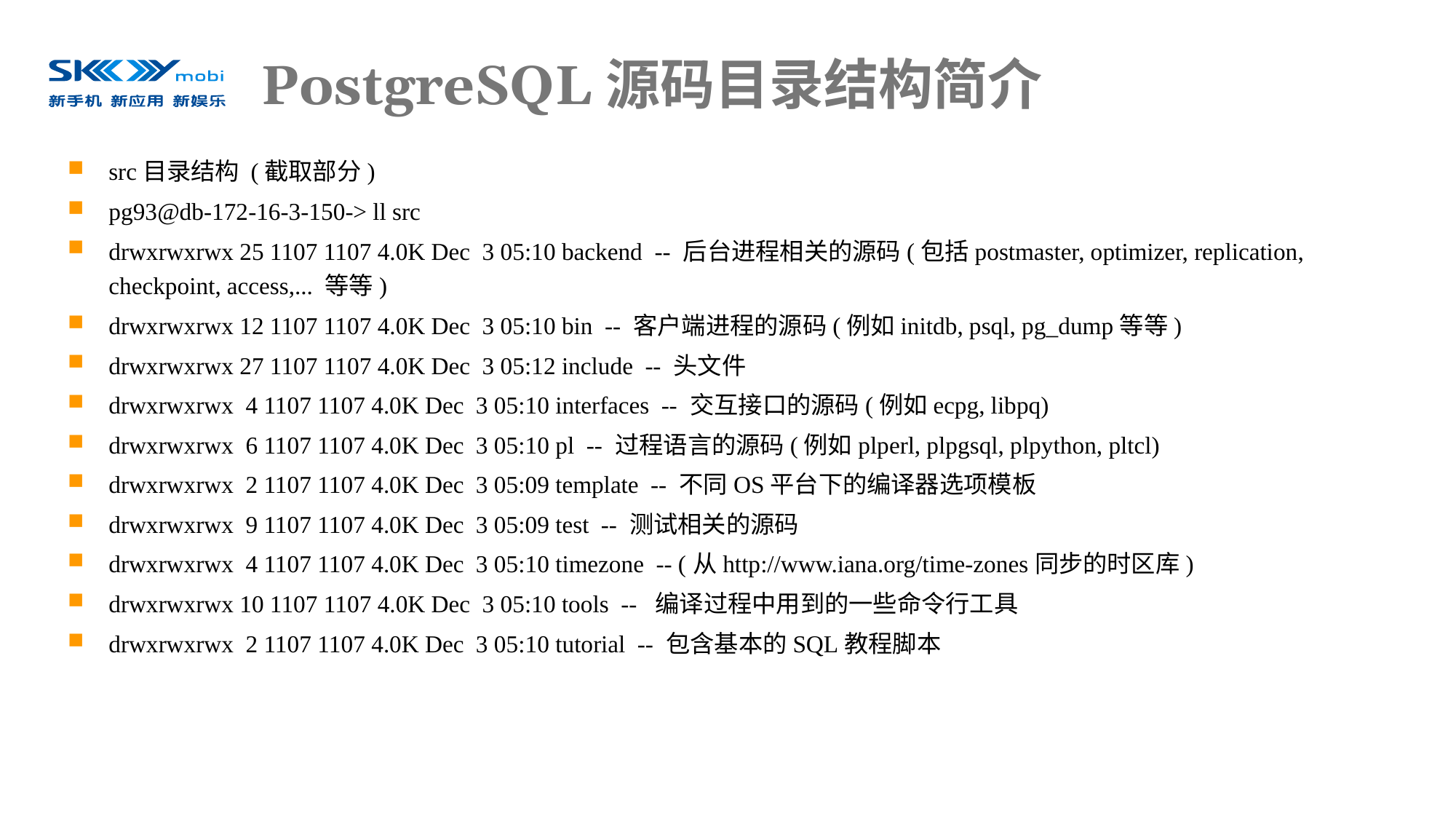

# PostgreSQL源码目录结构简介
src目录结构 (截取部分)
pg93@db-172-16-3-150-> ll src
drwxrwxrwx 25 1107 1107 4.0K Dec  3 05:10 backend  -- 后台进程相关的源码(包括postmaster, optimizer, replication, checkpoint, access,... 等等)
drwxrwxrwx 12 1107 1107 4.0K Dec  3 05:10 bin  -- 客户端进程的源码(例如initdb, psql, pg_dump等等)
drwxrwxrwx 27 1107 1107 4.0K Dec  3 05:12 include  -- 头文件
drwxrwxrwx  4 1107 1107 4.0K Dec  3 05:10 interfaces  -- 交互接口的源码(例如ecpg, libpq)
drwxrwxrwx  6 1107 1107 4.0K Dec  3 05:10 pl  -- 过程语言的源码(例如plperl, plpgsql, plpython, pltcl)
drwxrwxrwx  2 1107 1107 4.0K Dec  3 05:09 template  -- 不同OS平台下的编译器选项模板
drwxrwxrwx  9 1107 1107 4.0K Dec  3 05:09 test  -- 测试相关的源码
drwxrwxrwx  4 1107 1107 4.0K Dec  3 05:10 timezone  -- (从http://www.iana.org/time-zones同步的时区库)
drwxrwxrwx 10 1107 1107 4.0K Dec  3 05:10 tools  --  编译过程中用到的一些命令行工具
drwxrwxrwx  2 1107 1107 4.0K Dec  3 05:10 tutorial  -- 包含基本的SQL教程脚本